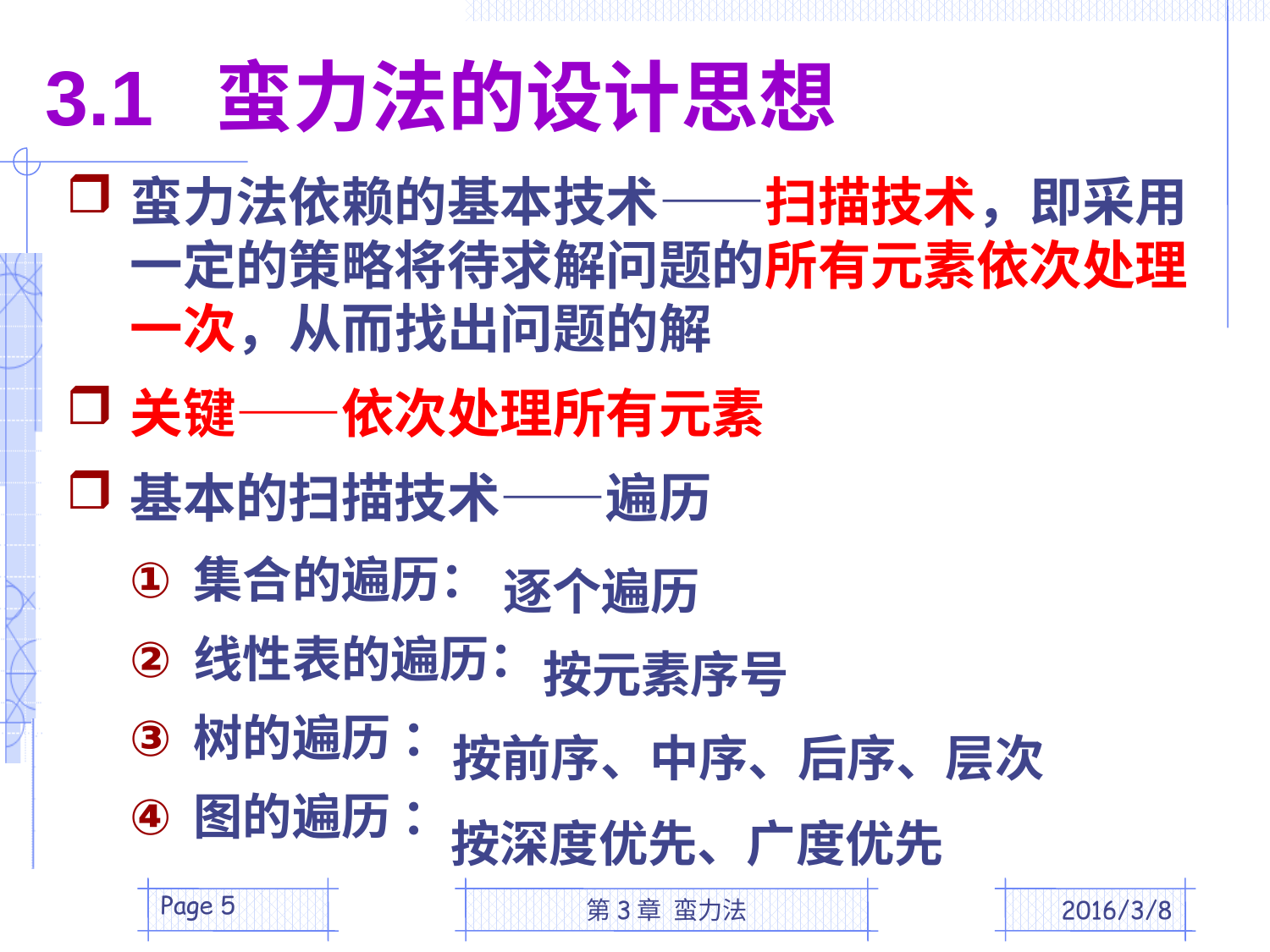

3.1  蛮力法的设计思想
蛮力法依赖的基本技术——扫描技术，即采用一定的策略将待求解问题的所有元素依次处理一次，从而找出问题的解
关键——依次处理所有元素
基本的扫描技术——遍历
集合的遍历：
线性表的遍历：
树的遍历 ：
图的遍历 ：
逐个遍历
按元素序号
按前序、中序、后序、层次
按深度优先、广度优先
Page 5
第3章  蛮力法
2016/3/8